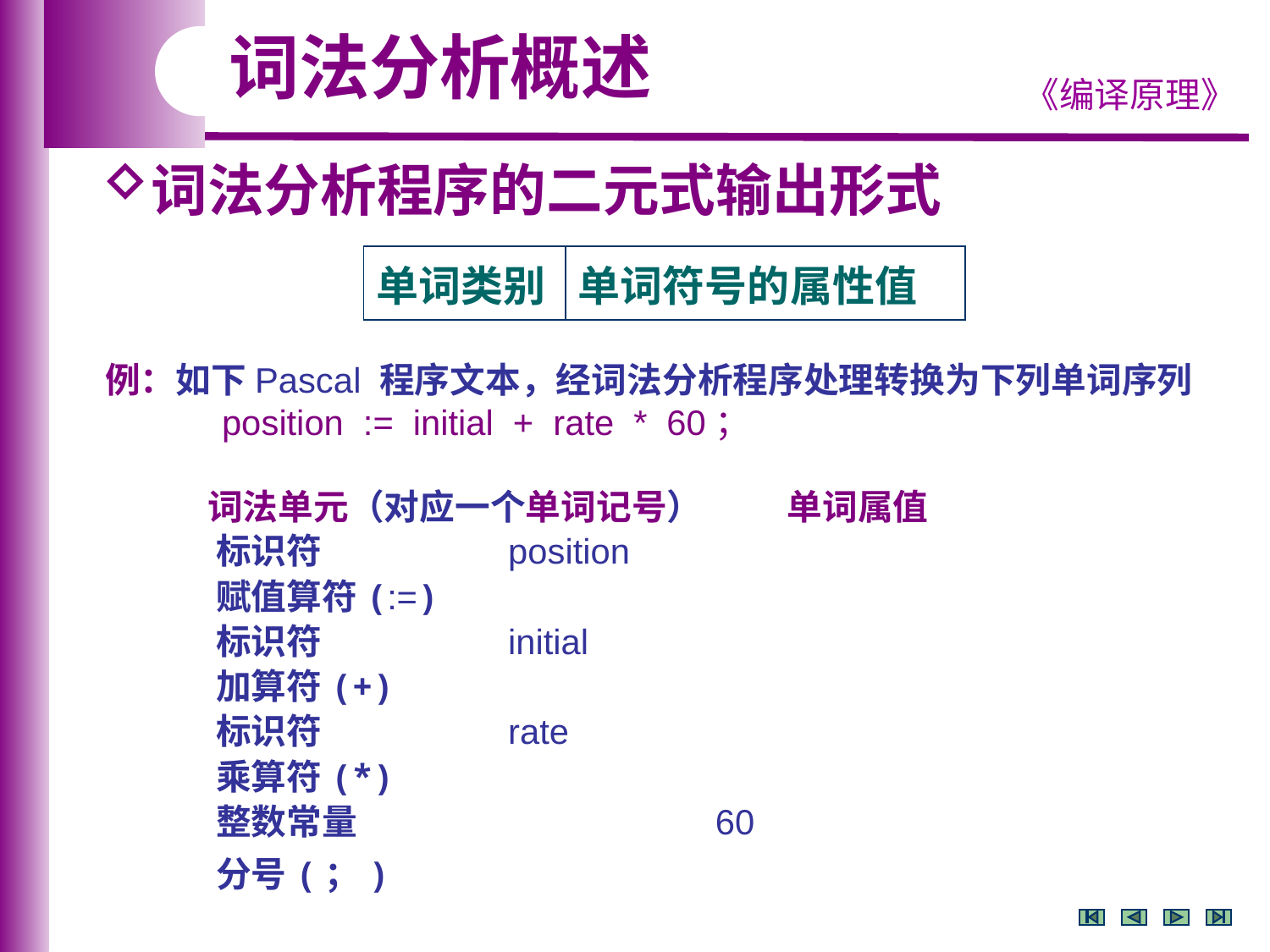

词法分析概述
词法分析程序的二元式输出形式
| 单词类别 | 单词符号的属性值 |
| --- | --- |
例：如下Pascal 程序文本，经词法分析程序处理转换为下列单词序列
            position  :=  initial  +  rate  *  60；
            词法单元（对应一个单词记号）	      单词属值
     标识符	                     position
     赋值算符(:=)
     标识符	                     initial
     加算符(+)
     标识符	                     rate
     乘算符(*)
     整数常量		               60
     分号(；)